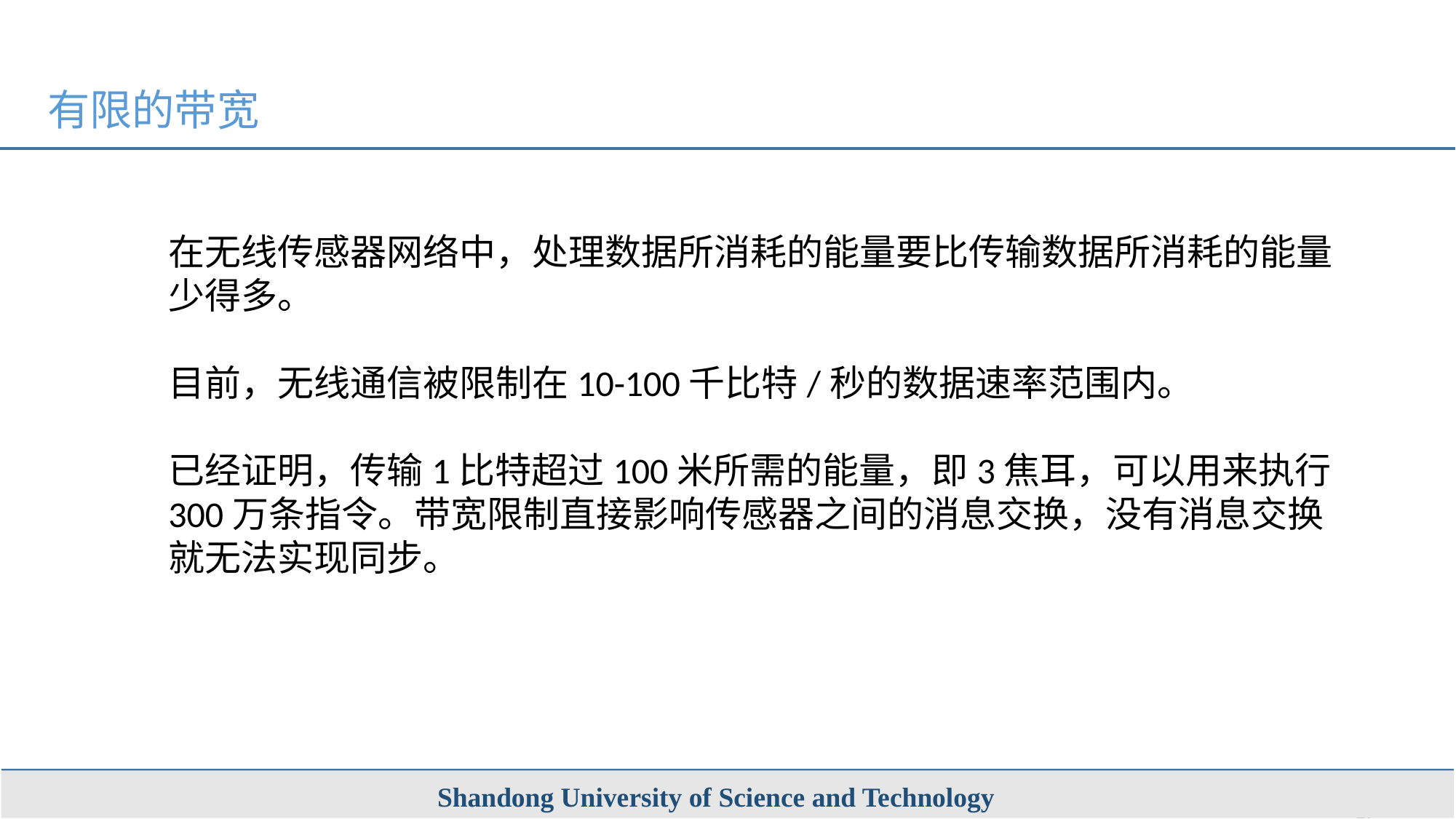

有限的带宽
在无线传感器网络中，处理数据所消耗的能量要比传输数据所消耗的能量少得多。

目前，无线通信被限制在10-100千比特/秒的数据速率范围内。

已经证明，传输1比特超过100米所需的能量，即3焦耳，可以用来执行300万条指令。带宽限制直接影响传感器之间的消息交换，没有消息交换就无法实现同步。
29

Shandong University of Science and Technology
29
29